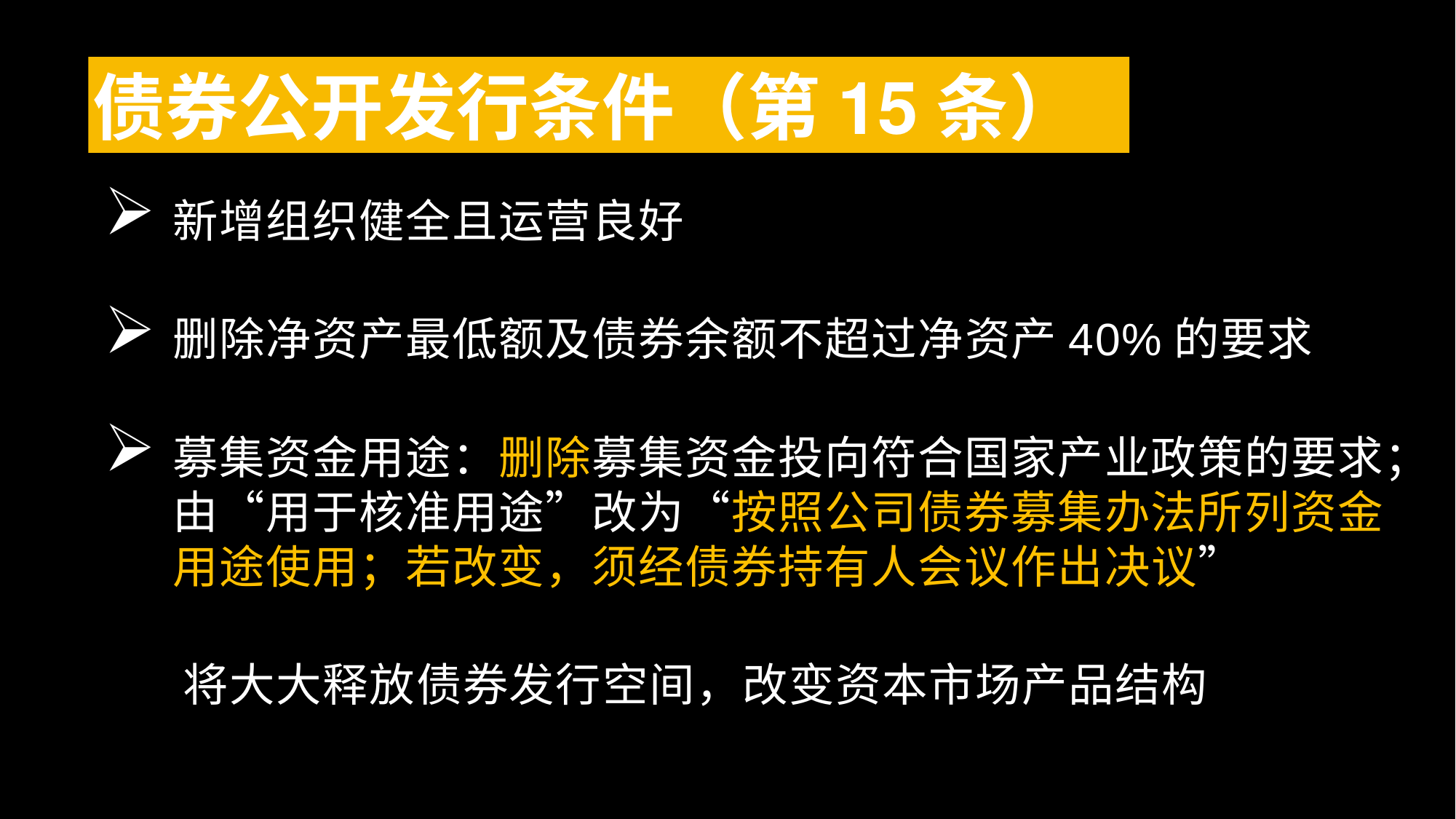

债券公开发行条件（第15条）
新增组织健全且运营良好
删除净资产最低额及债券余额不超过净资产40%的要求
募集资金用途：删除募集资金投向符合国家产业政策的要求；由“用于核准用途”改为“按照公司债券募集办法所列资金用途使用；若改变，须经债券持有人会议作出决议”
      将大大释放债券发行空间，改变资本市场产品结构